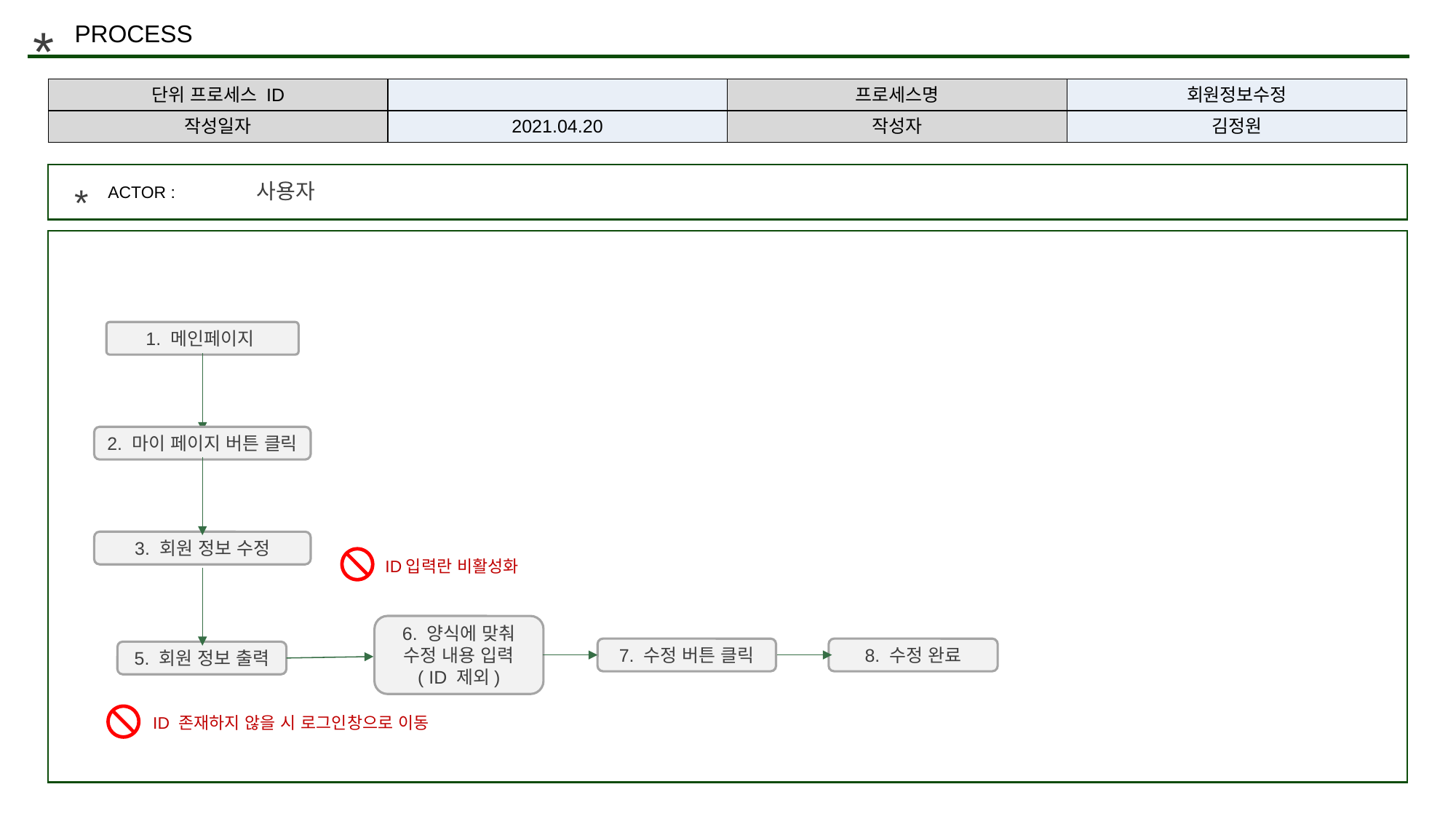

*
PROCESS
| 단위 프로세스 ID |  | 프로세스명 | 회원정보수정 |
| --- | --- | --- | --- |
| 작성일자 | 2021.04.20 | 작성자 | 김정원 |

사용자
*
ACTOR :

1. 메인페이지
2. 마이 페이지 버튼 클릭
3. 회원 정보 수정

ID입력란 비활성화
6. 양식에 맞춰
수정 내용 입력
( ID 제외)
7. 수정 버튼 클릭
8. 수정 완료
5. 회원 정보 출력

ID 존재하지 않을 시 로그인창으로 이동